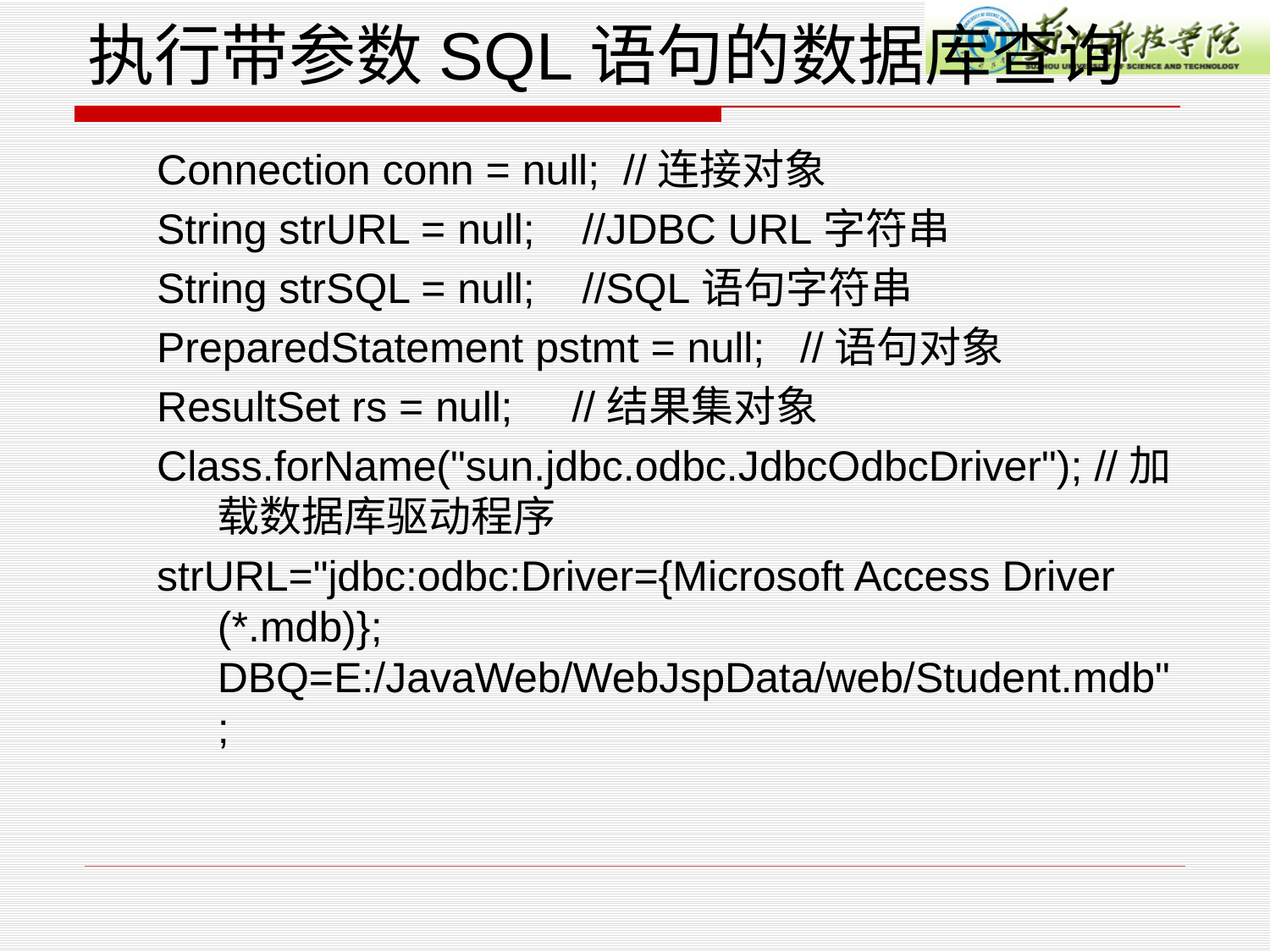

# 执行带参数SQL语句的数据库查询
Connection conn = null;  //连接对象
String strURL = null;    //JDBC URL字符串
String strSQL = null;    //SQL语句字符串
PreparedStatement pstmt = null;   //语句对象
ResultSet rs = null;     //结果集对象
Class.forName("sun.jdbc.odbc.JdbcOdbcDriver"); //加载数据库驱动程序
strURL="jdbc:odbc:Driver={Microsoft Access Driver (*.mdb)}; DBQ=E:/JavaWeb/WebJspData/web/Student.mdb";